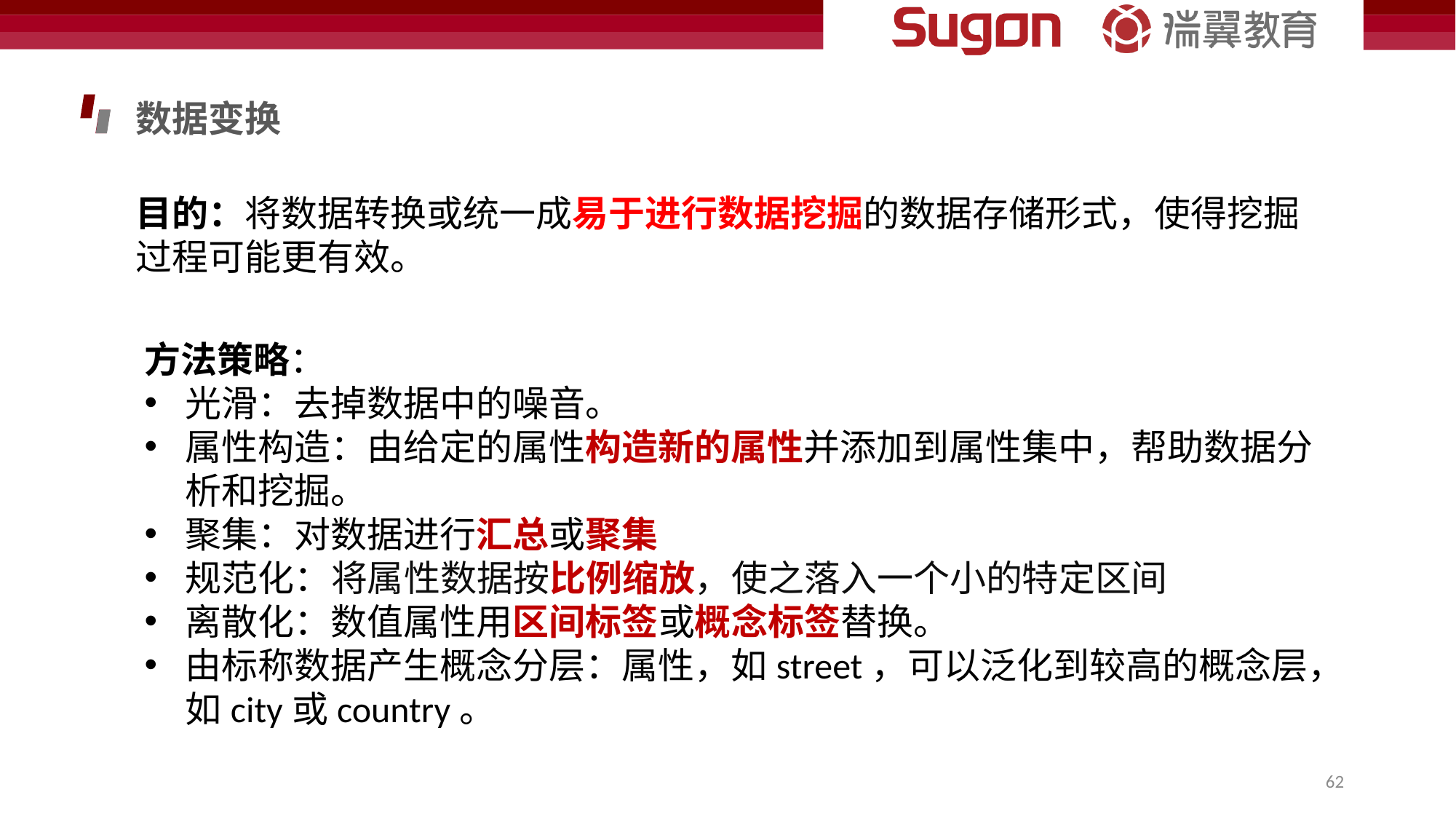

数据变换

目的：将数据转换或统一成易于进行数据挖掘的数据存储形式，使得挖掘过程可能更有效。
方法策略：
光滑：去掉数据中的噪音。
属性构造：由给定的属性构造新的属性并添加到属性集中，帮助数据分析和挖掘。
聚集：对数据进行汇总或聚集
规范化：将属性数据按比例缩放，使之落入一个小的特定区间
离散化：数值属性用区间标签或概念标签替换。
由标称数据产生概念分层：属性，如street，可以泛化到较高的概念层，如city或country。

62